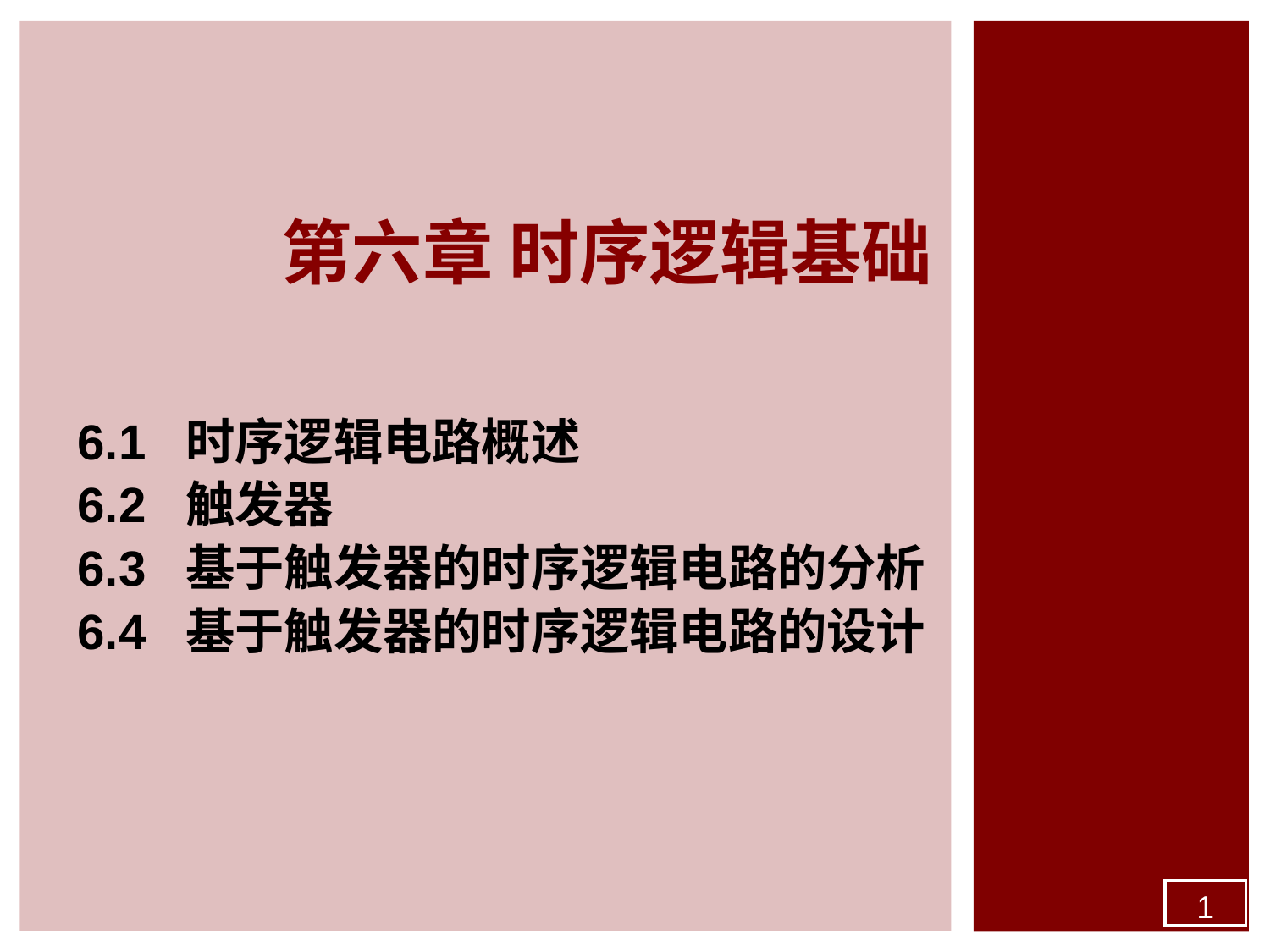

第六章 时序逻辑基础
6.1  时序逻辑电路概述
6.2  触发器
6.3  基于触发器的时序逻辑电路的分析
6.4  基于触发器的时序逻辑电路的设计